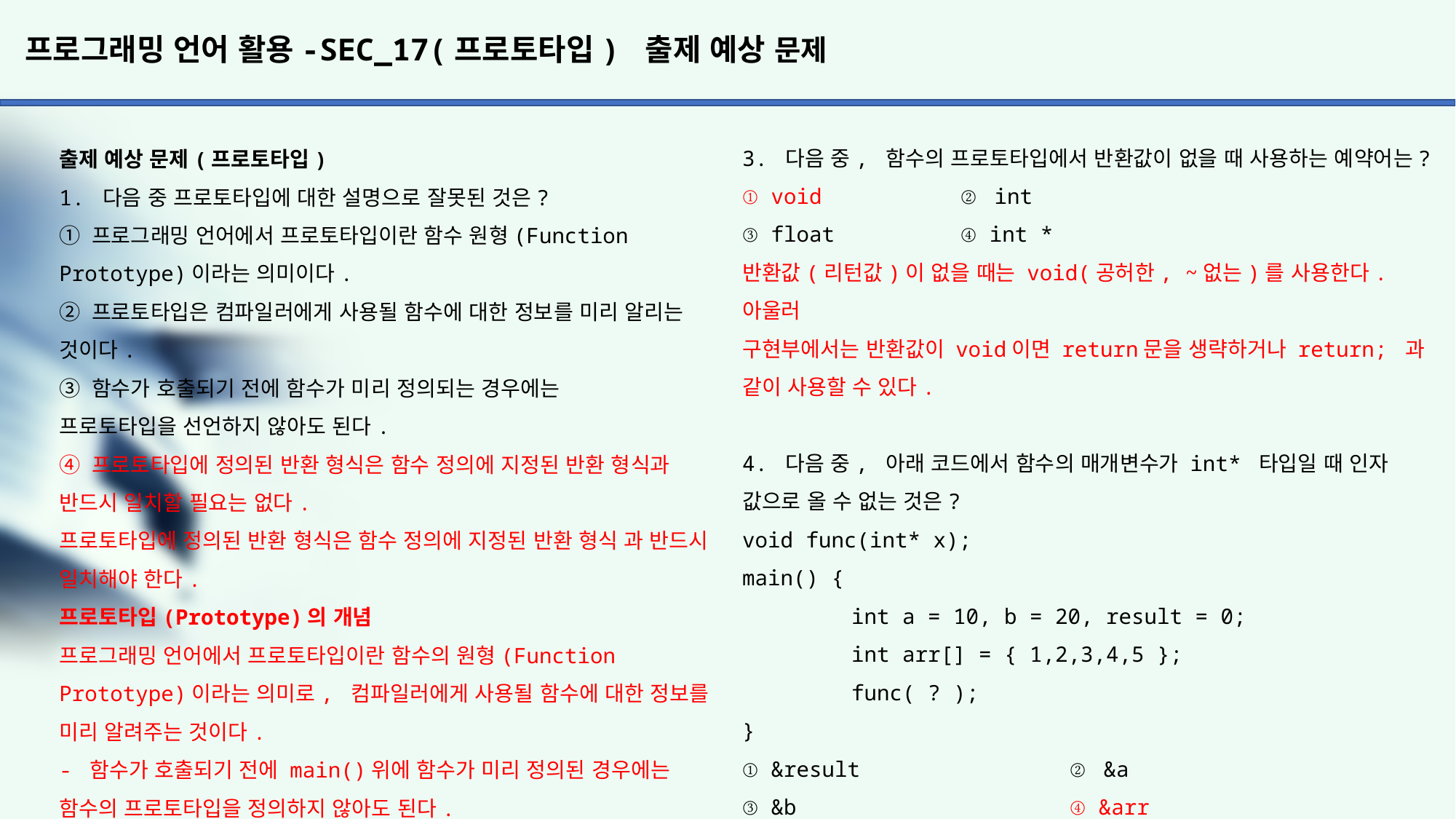

# 프로그래밍 언어 활용-SEC_17(프로토타입) 출제 예상 문제
3. 다음 중, 함수의 프로토타입에서 반환값이 없을 때 사용하는 예약어는?
① void		② int
③ float		④ int *
반환값(리턴값)이 없을 때는 void(공허한, ~없는)를 사용한다. 아울러
구현부에서는 반환값이 void이면 return문을 생략하거나 return; 과
같이 사용할 수 있다.

4. 다음 중, 아래 코드에서 함수의 매개변수가 int* 타입일 때 인자 값으로 올 수 없는 것은?
void func(int* x);
main() {
	int a = 10, b = 20, result = 0;
	int arr[] = { 1,2,3,4,5 };
	func( ? );
}
① &result		② &a
③ &b			④ &arr
arr은 배열명이기에 배열명은 주소이다. 하여 주소 연산자 &를 붙이지
않고 arr로 호출해야 한다. &arr 같은 경우는 배열 포인터나 더블 포인터 형식의 매개변수가 왔을 때 인자 값으로 사용할 수 있다.

출제 예상 문제(프로토타입)
1. 다음 중 프로토타입에 대한 설명으로 잘못된 것은?
① 프로그래밍 언어에서 프로토타입이란 함수 원형(Function Prototype)이라는 의미이다.
② 프로토타입은 컴파일러에게 사용될 함수에 대한 정보를 미리 알리는 것이다.
③ 함수가 호출되기 전에 함수가 미리 정의되는 경우에는
프로토타입을 선언하지 않아도 된다.
④ 프로토타입에 정의된 반환 형식은 함수 정의에 지정된 반환 형식과 반드시 일치할 필요는 없다.
프로토타입에 정의된 반환 형식은 함수 정의에 지정된 반환 형식 과 반드시 일치해야 한다.
프로토타입(Prototype)의 개념
프로그래밍 언어에서 프로토타입이란 함수의 원형(Function Prototype)이라는 의미로, 컴파일러에게 사용될 함수에 대한 정보를 미리 알려주는 것이다.
- 함수가 호출되기 전에 main()위에 함수가 미리 정의된 경우에는
함수의 프로토타입을 정의하지 않아도 된다.
- 프로토타입은 본문(정의부, 구현부)이 없다는 점을 제외하고 함수 정의와 형태가 동일하며 프로토타입은 선언부만 적는 것이기에 반드시 세미콜론을 붙여야 한다.
- 프로토타입에 정의된 반환 형식 및 매개변수는 지정된 반환 형식과 매개변수의 개수, 타입, 순서가 반드시 일치해야 한다. 이것이 타입형 언어의 특징이다.
2. C 언어에서 프로토타입의 구성 요소가 아닌 것은?
① 반환값		② 함수명
③ 매개변수	④ 구현부
프로토타입(선언부)은 다른 말로 얘기하자면 함수의 선언부라고 할 수 있다. 함수의 선언부를 구성하는 것은 반환값(리턴값), 함수명, 매개변수가 있다. 구현부는 함수의 기능을 구현한 것으로 프로토타입에는 속하지 않는다.